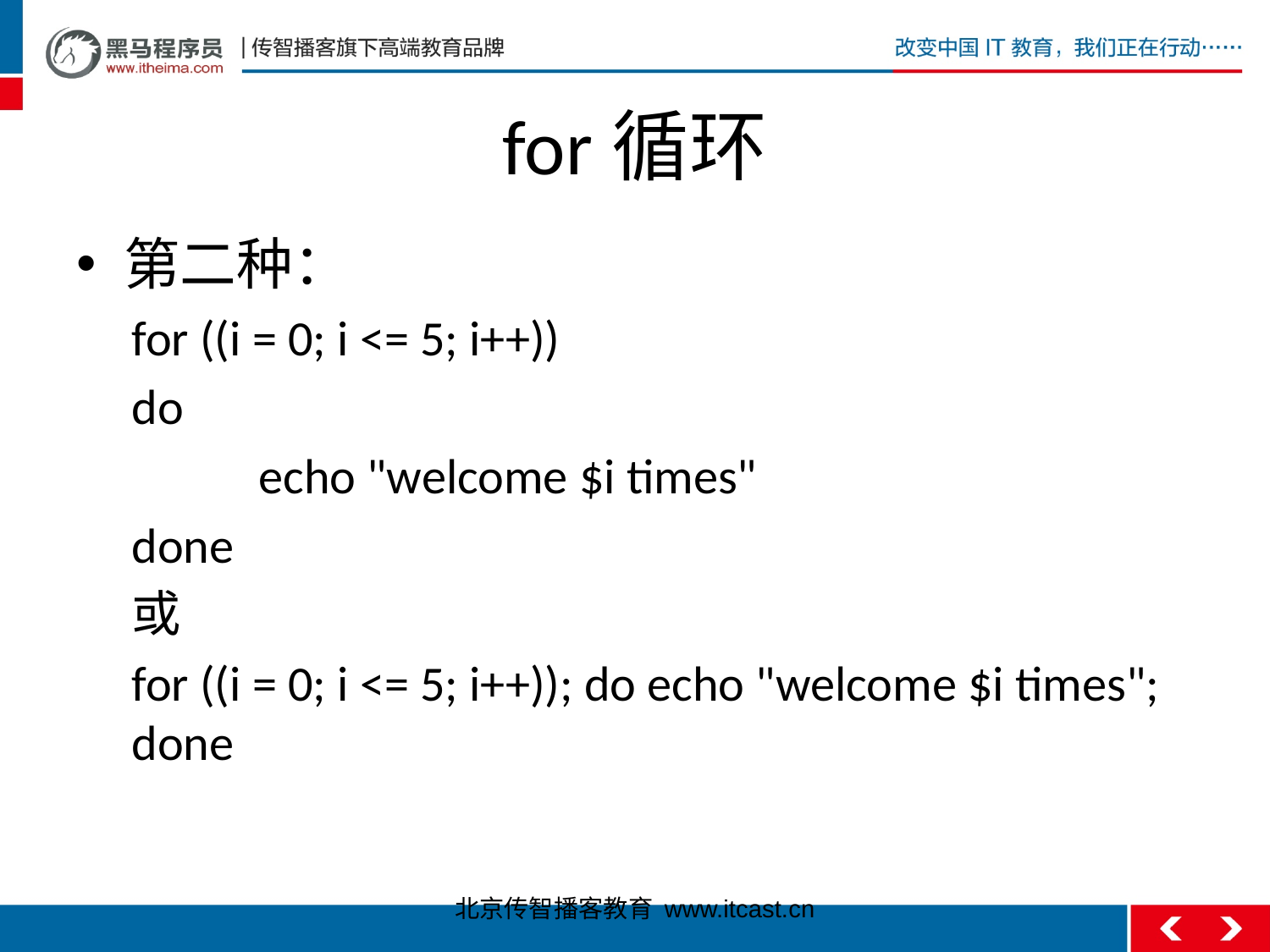

# for循环
第二种：
for ((i = 0; i <= 5; i++))
do
	echo "welcome $i times"
done
或
for ((i = 0; i <= 5; i++)); do echo "welcome $i times"; done

北京传智播客教育 www.itcast.cn